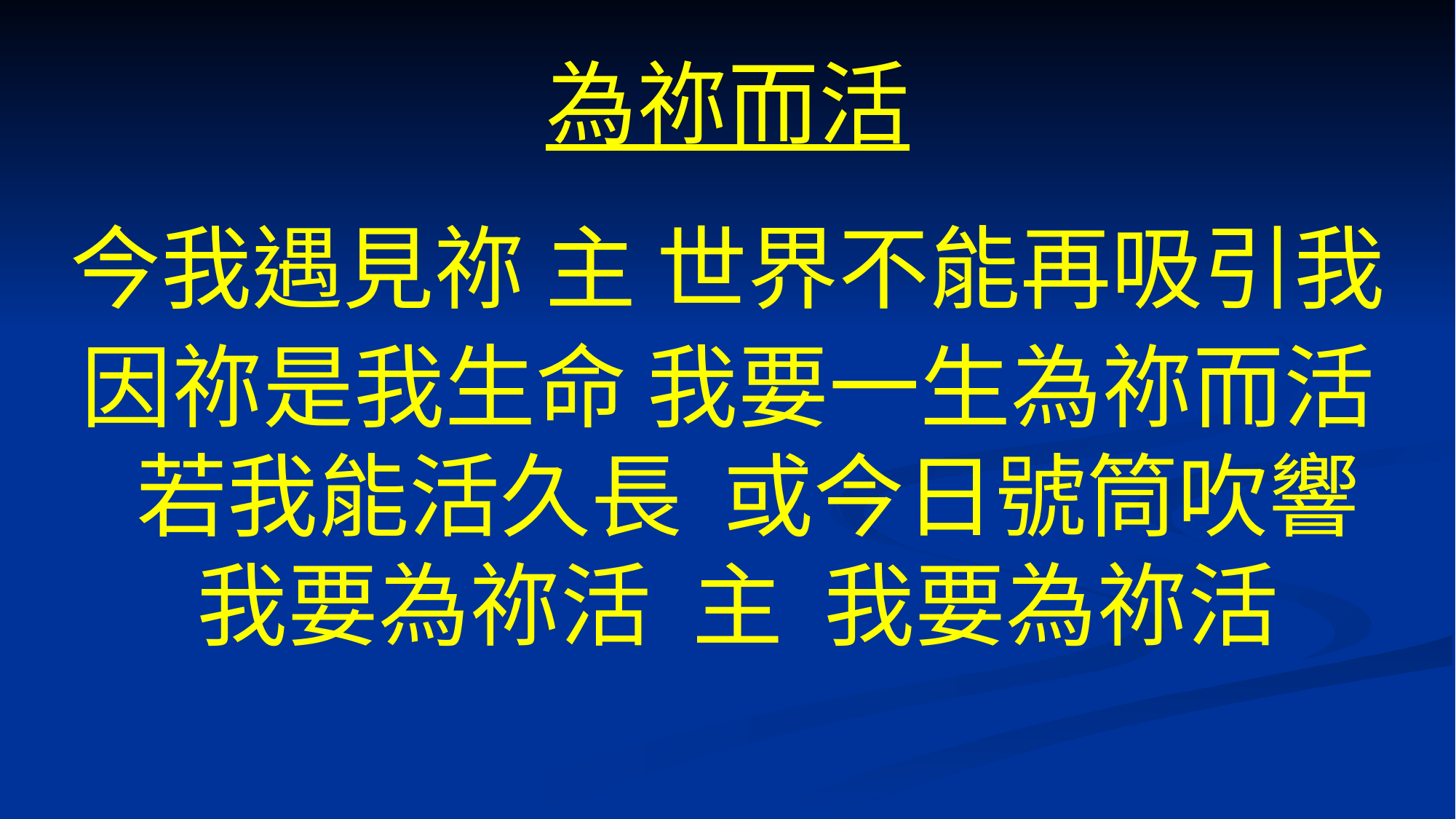

# 為祢而活
今我遇見祢 主 世界不能再吸引我
因祢是我生命 我要一生為祢而活
若我能活久長  或今日號筒吹響
我要為祢活  主  我要為祢活